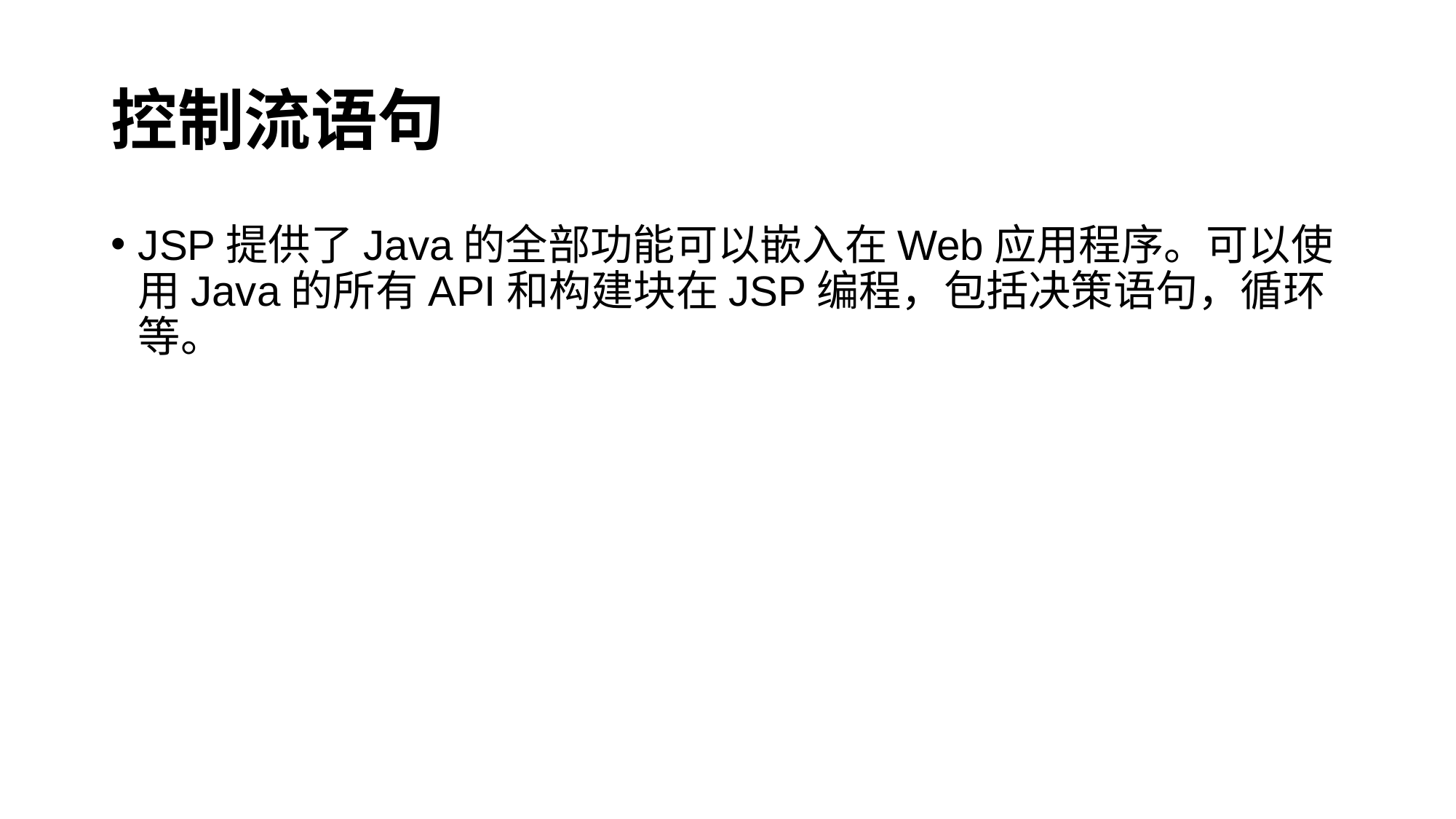

# 控制流语句
JSP提供了Java的全部功能可以嵌入在Web应用程序。可以使用Java的所有API和构建块在JSP编程，包括决策语句，循环等。